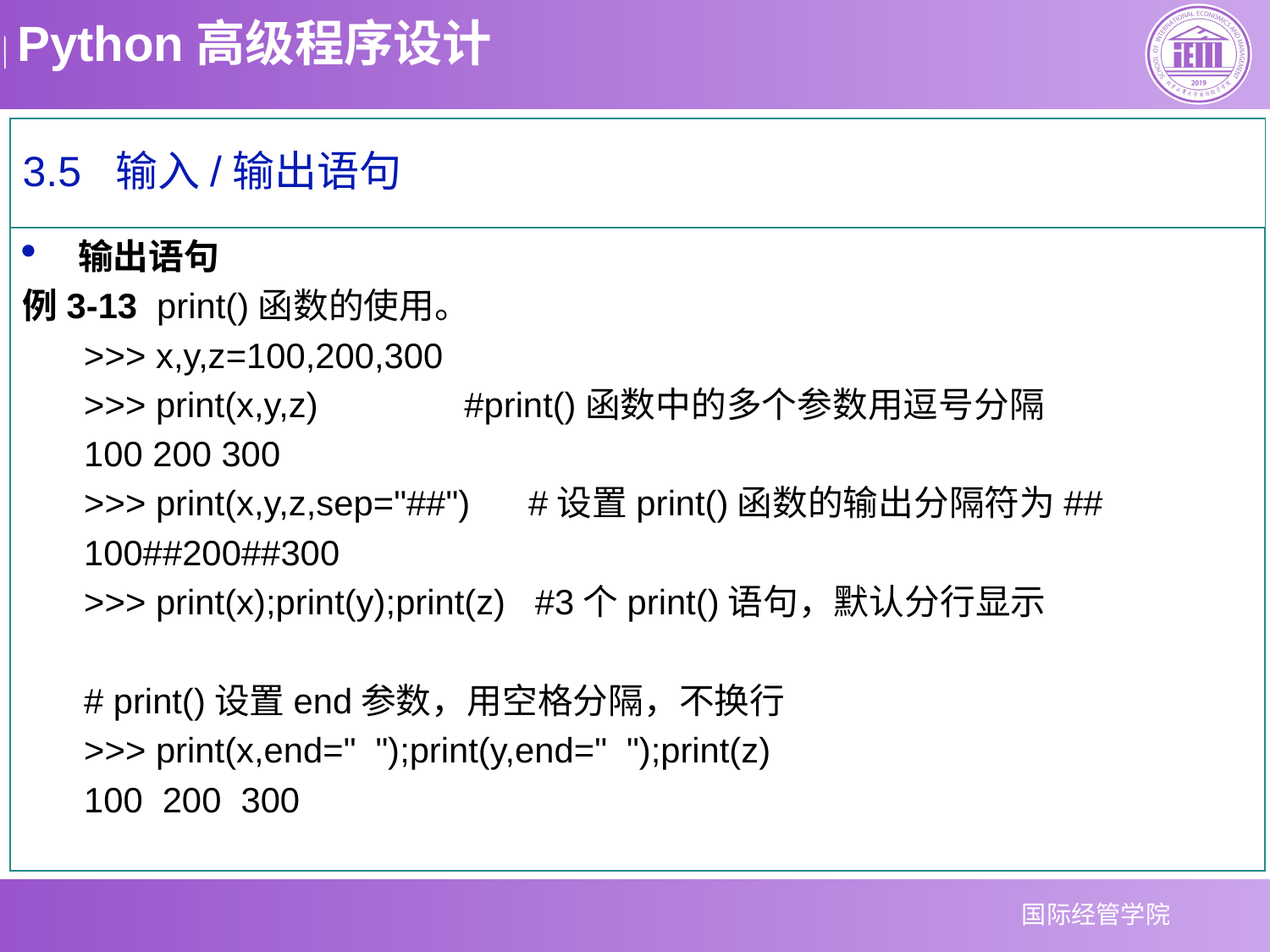

3.5  输入/输出语句
输出语句
例3-13  print()函数的使用。
>>> x,y,z=100,200,300
>>> print(x,y,z)               #print()函数中的多个参数用逗号分隔
100 200 300
>>> print(x,y,z,sep="##")      #设置print()函数的输出分隔符为##
100##200##300
>>> print(x);print(y);print(z)   #3个print()语句，默认分行显示

# print()设置end参数，用空格分隔，不换行
>>> print(x,end="  ");print(y,end="  ");print(z)
100  200  300